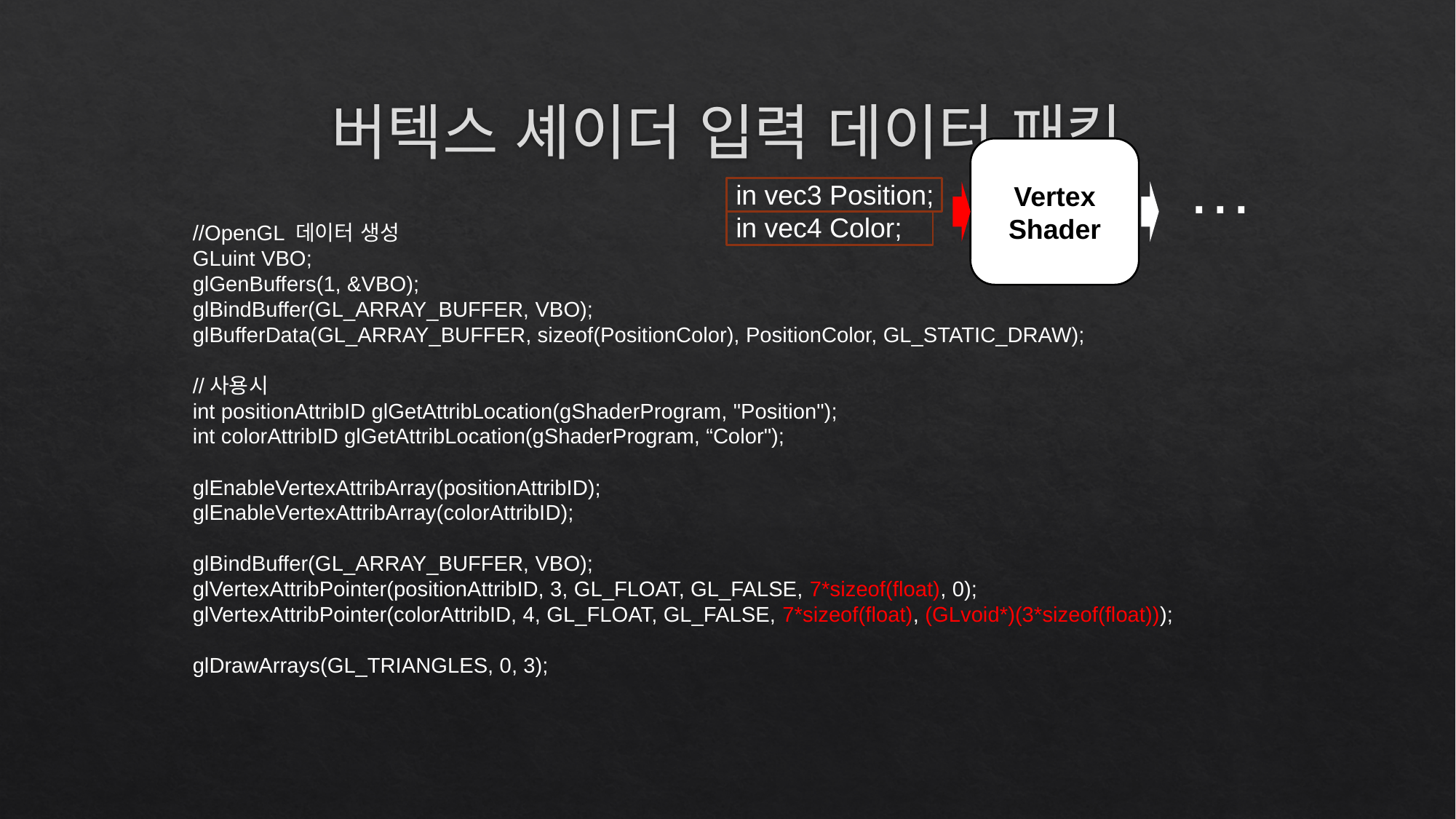

# 버텍스 셰이더 입력 데이터 패킹
Vertex Shader

…
in vec3 Position;
in vec4 Color;

//OpenGL 데이터 생성
GLuint VBO;
glGenBuffers(1, &VBO);
glBindBuffer(GL_ARRAY_BUFFER, VBO);
glBufferData(GL_ARRAY_BUFFER, sizeof(PositionColor), PositionColor, GL_STATIC_DRAW);

//사용시
int positionAttribID glGetAttribLocation(gShaderProgram, "Position");
int colorAttribID glGetAttribLocation(gShaderProgram, “Color");

glEnableVertexAttribArray(positionAttribID);
glEnableVertexAttribArray(colorAttribID);

glBindBuffer(GL_ARRAY_BUFFER, VBO);
glVertexAttribPointer(positionAttribID, 3, GL_FLOAT, GL_FALSE, 7*sizeof(float), 0);
glVertexAttribPointer(colorAttribID, 4, GL_FLOAT, GL_FALSE, 7*sizeof(float), (GLvoid*)(3*sizeof(float)));

glDrawArrays(GL_TRIANGLES, 0, 3);